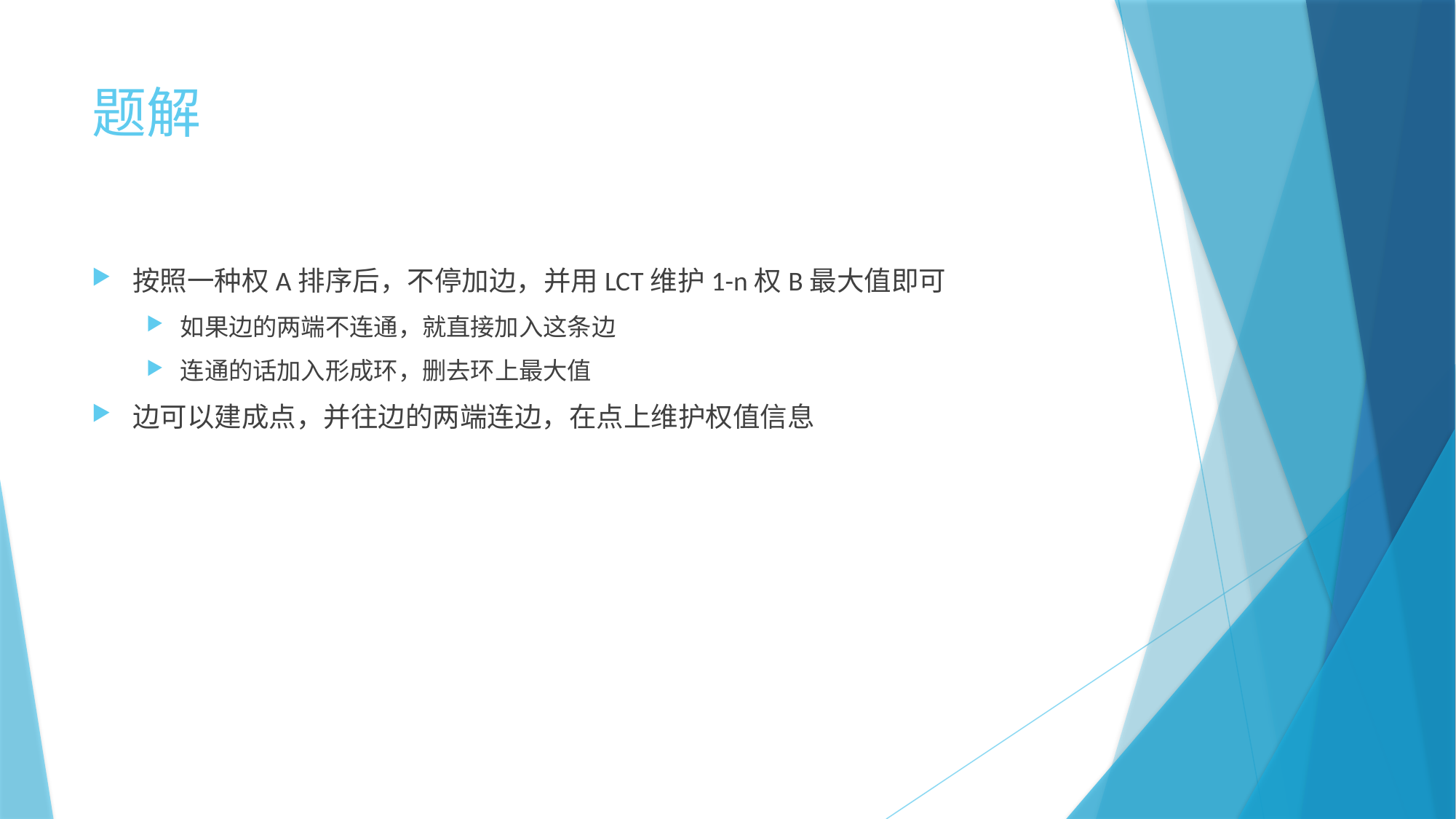

# 题解
按照一种权A排序后，不停加边，并用LCT维护1-n权B最大值即可
如果边的两端不连通，就直接加入这条边
连通的话加入形成环，删去环上最大值
边可以建成点，并往边的两端连边，在点上维护权值信息